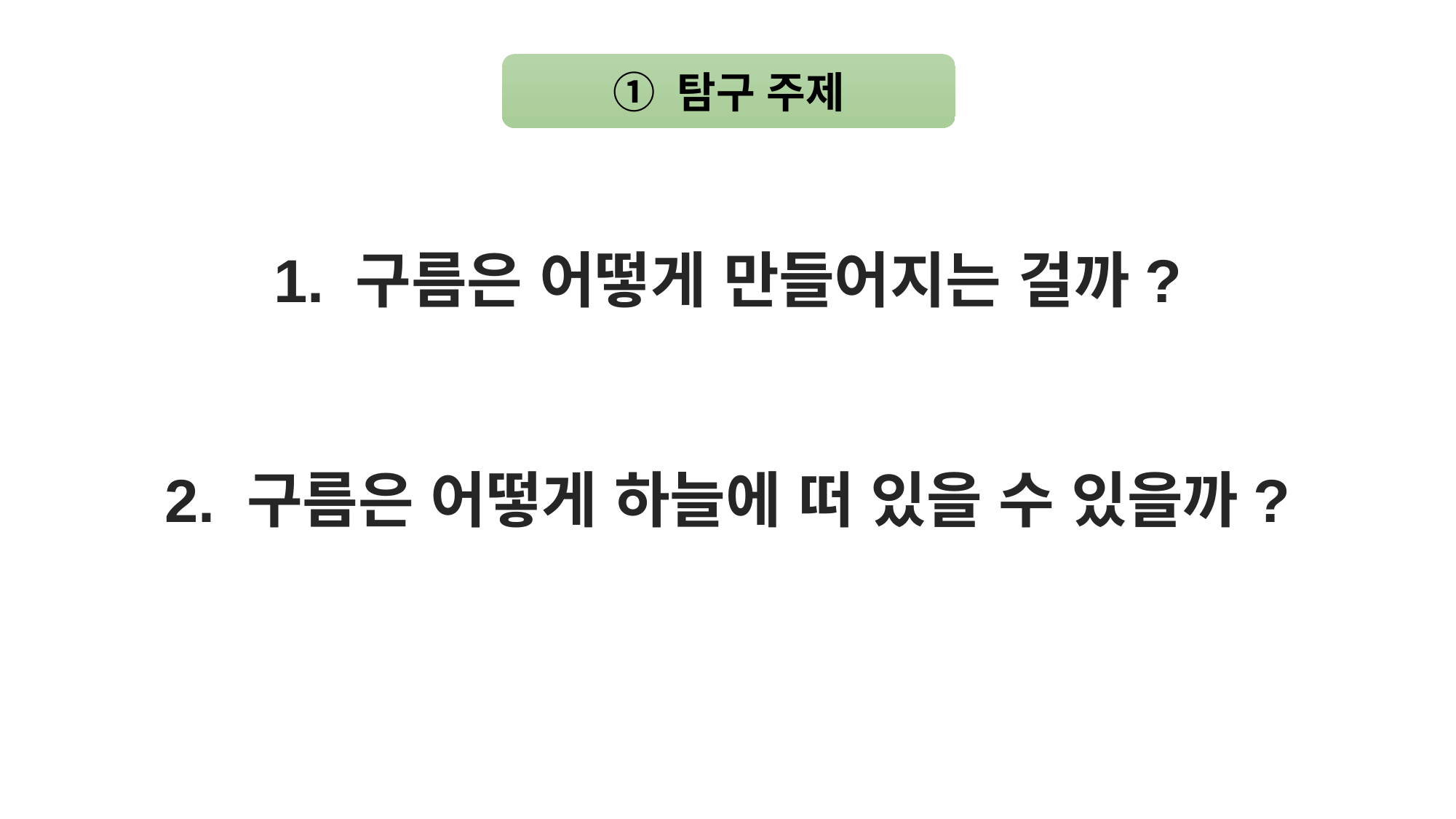

① 탐구 주제
1. 구름은 어떻게 만들어지는 걸까?
2. 구름은 어떻게 하늘에 떠 있을 수 있을까?